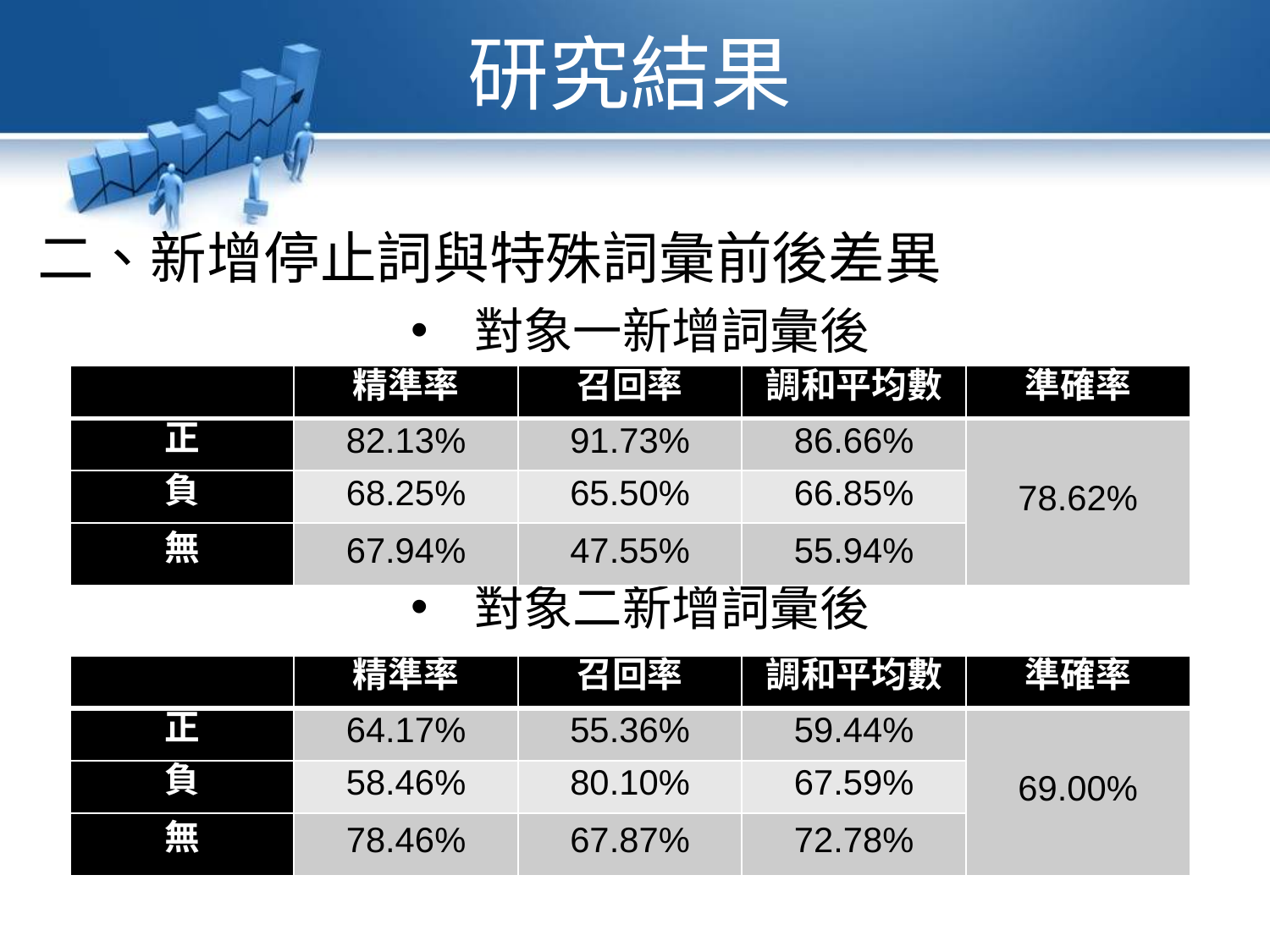

研究結果
二、新增停止詞與特殊詞彙前後差異
對象一新增詞彙後

對象二新增詞彙後

|  | 精準率 | 召回率 | 調和平均數 | 準確率 |
| --- | --- | --- | --- | --- |
| 正 | 82.13% | 91.73% | 86.66% | 78.62% |
| 負 | 68.25% | 65.50% | 66.85% |  |
| 無 | 67.94% | 47.55% | 55.94% |  |
|  | 精準率 | 召回率 | 調和平均數 | 準確率 |
| --- | --- | --- | --- | --- |
| 正 | 64.17% | 55.36% | 59.44% | 69.00% |
| 負 | 58.46% | 80.10% | 67.59% |  |
| 無 | 78.46% | 67.87% | 72.78% |  |